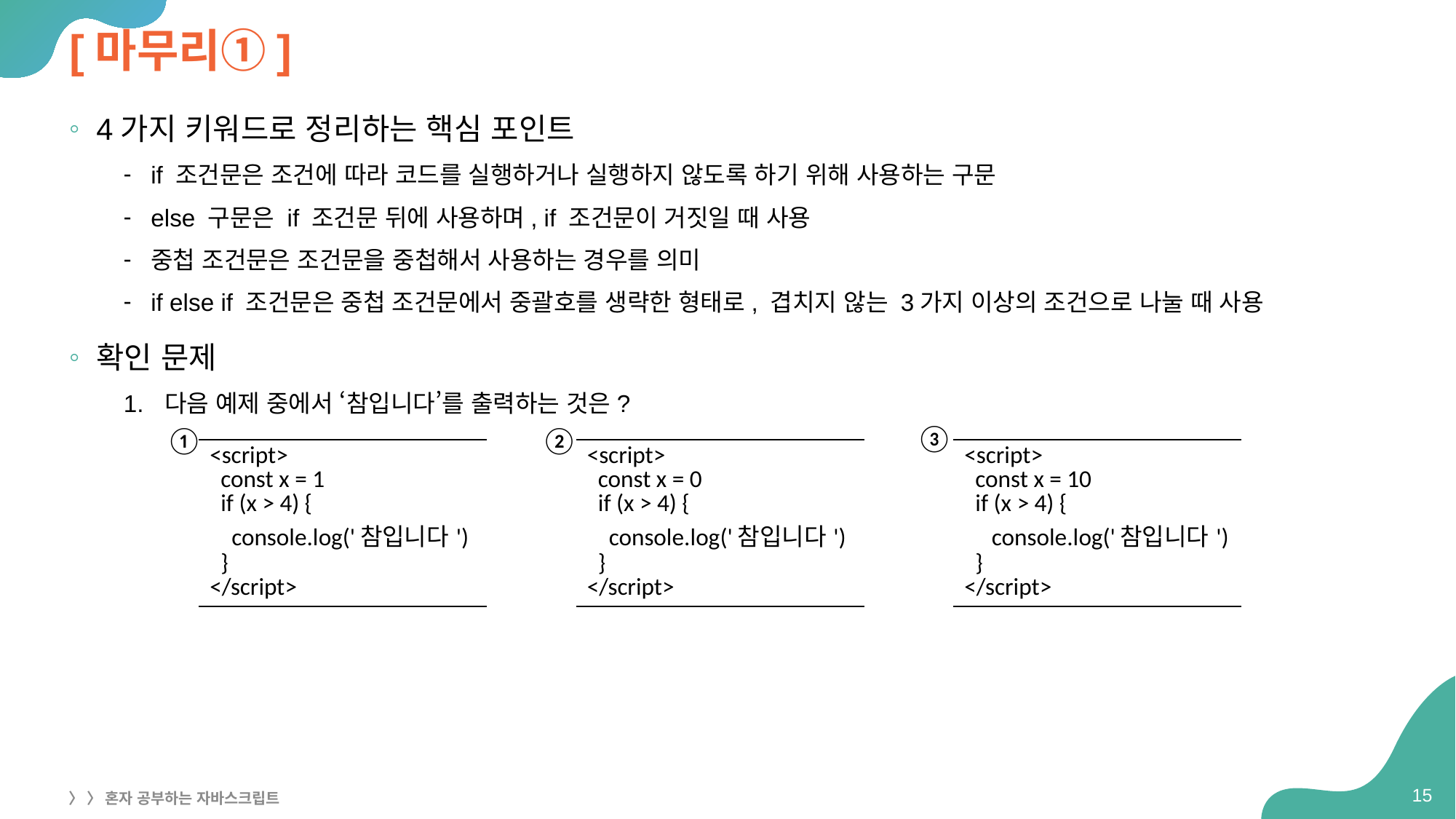

# [마무리①]
4가지 키워드로 정리하는 핵심 포인트
if 조건문은 조건에 따라 코드를 실행하거나 실행하지 않도록 하기 위해 사용하는 구문
else 구문은 if 조건문 뒤에 사용하며, if 조건문이 거짓일 때 사용
중첩 조건문은 조건문을 중첩해서 사용하는 경우를 의미
if else if 조건문은 중첩 조건문에서 중괄호를 생략한 형태로, 겹치지 않는 3가지 이상의 조건으로 나눌 때 사용
확인 문제
다음 예제 중에서 ‘참입니다’를 출력하는 것은?
③
①
②
| <script> const x = 1 if (x > 4) { console.log('참입니다') } </script> |
| --- |
| <script> const x = 0 if (x > 4) { console.log('참입니다') } </script> |
| --- |
| <script> const x = 10 if (x > 4) { console.log('참입니다') } </script> |
| --- |
15
〉 〉 혼자 공부하는 자바스크립트